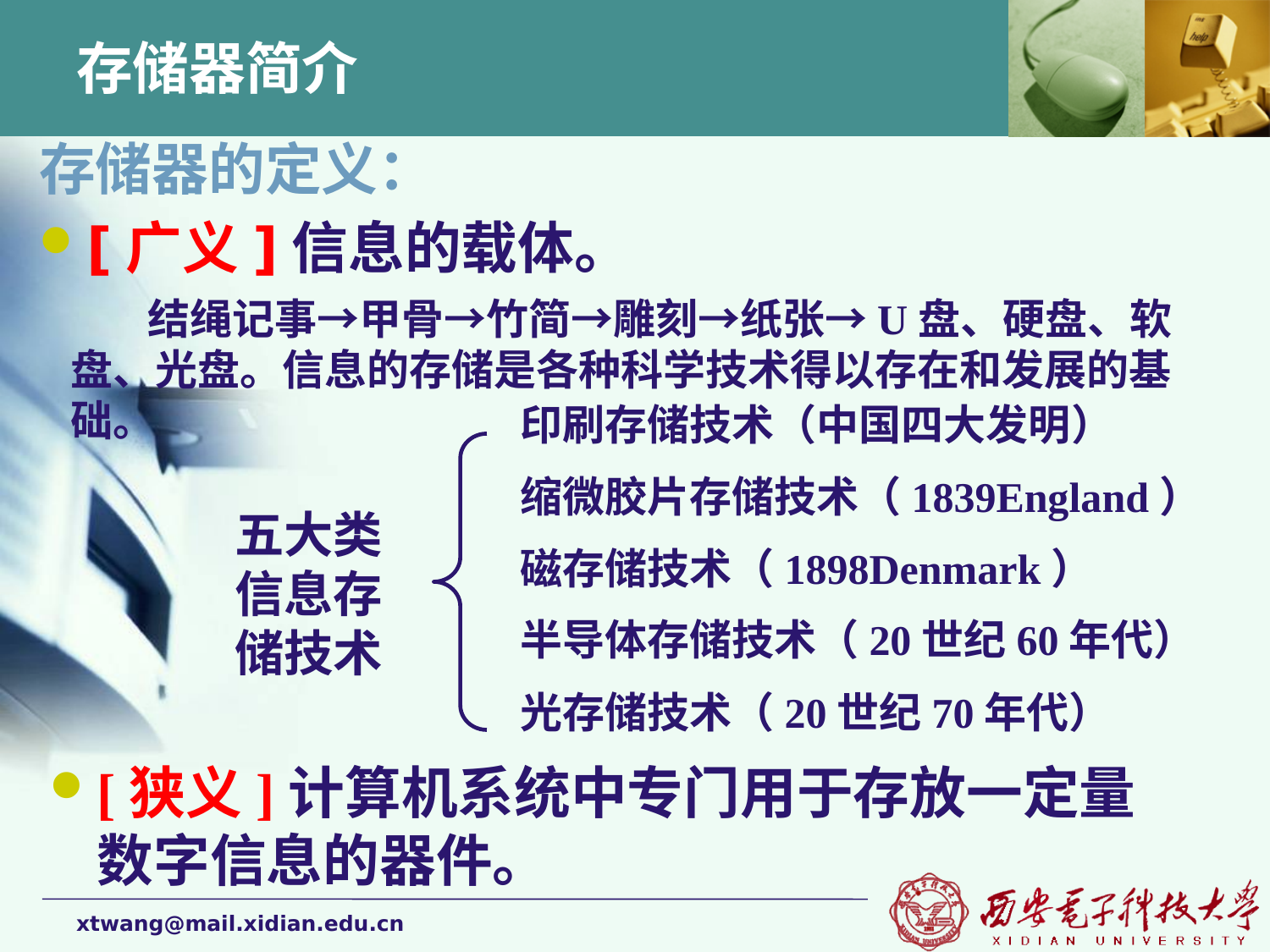

# 存储器简介
存储器的定义：
[广义]信息的载体。
       结绳记事→甲骨→竹简→雕刻→纸张→U盘、硬盘、软盘、光盘。信息的存储是各种科学技术得以存在和发展的基础。
印刷存储技术（中国四大发明）
缩微胶片存储技术（1839England）
磁存储技术（1898Denmark）
半导体存储技术（20世纪60年代）
光存储技术（20世纪70年代）

五大类信息存储技术
[狭义]计算机系统中专门用于存放一定量数字信息的器件。
xtwang@mail.xidian.edu.cn